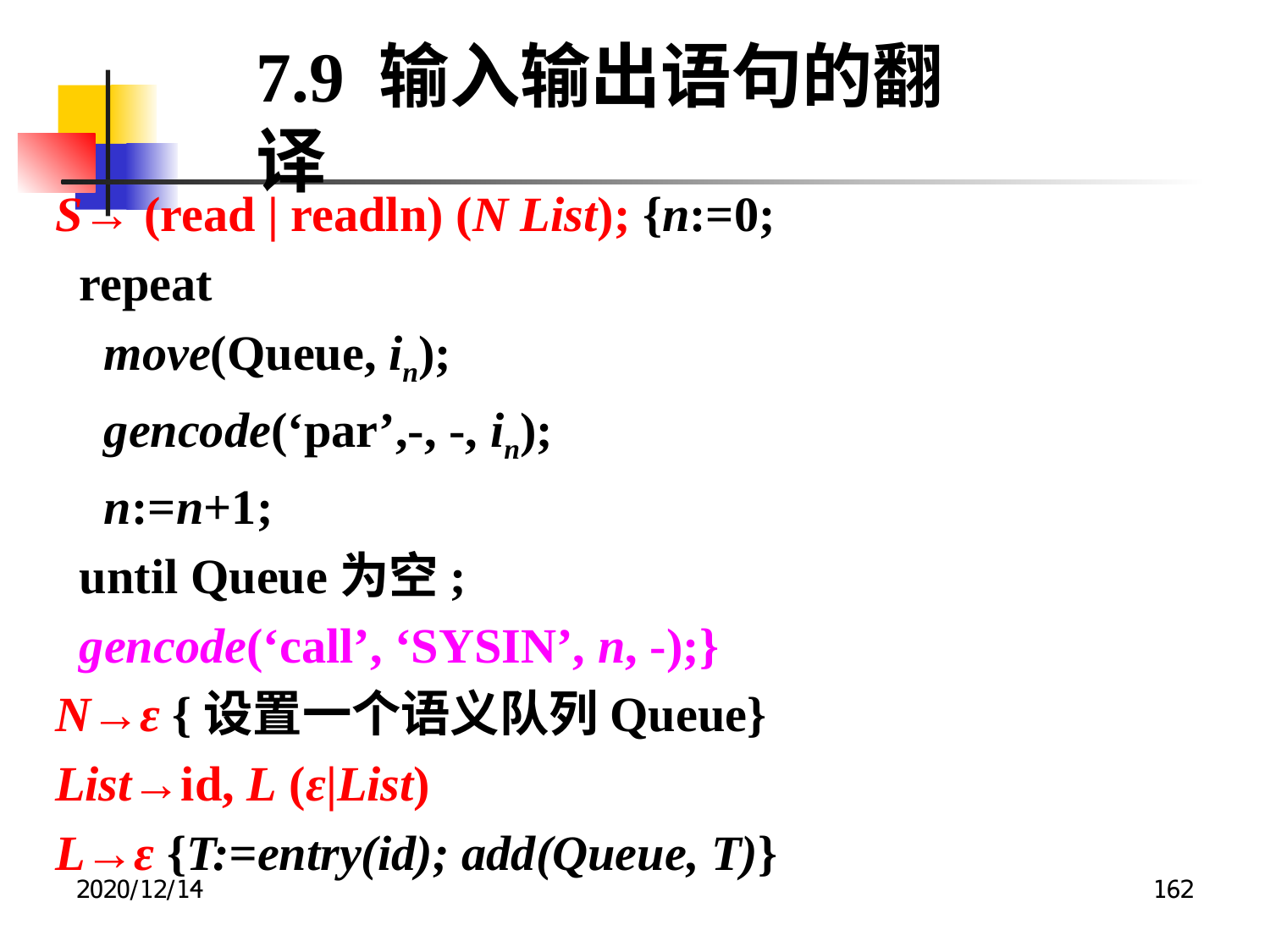

7.9 输入输出语句的翻译
S→ (read | readln) (N List); {n:=0;
  repeat
    move(Queue, in);
    gencode(‘par’,-, -, in);
    n:=n+1;
  until Queue为空;
  gencode(‘call’, ‘SYSIN’, n, -);}
N→ε {设置一个语义队列Queue}
List→id, L (ε|List)
L→ε {T:=entry(id); add(Queue, T)}

2020/12/14
162